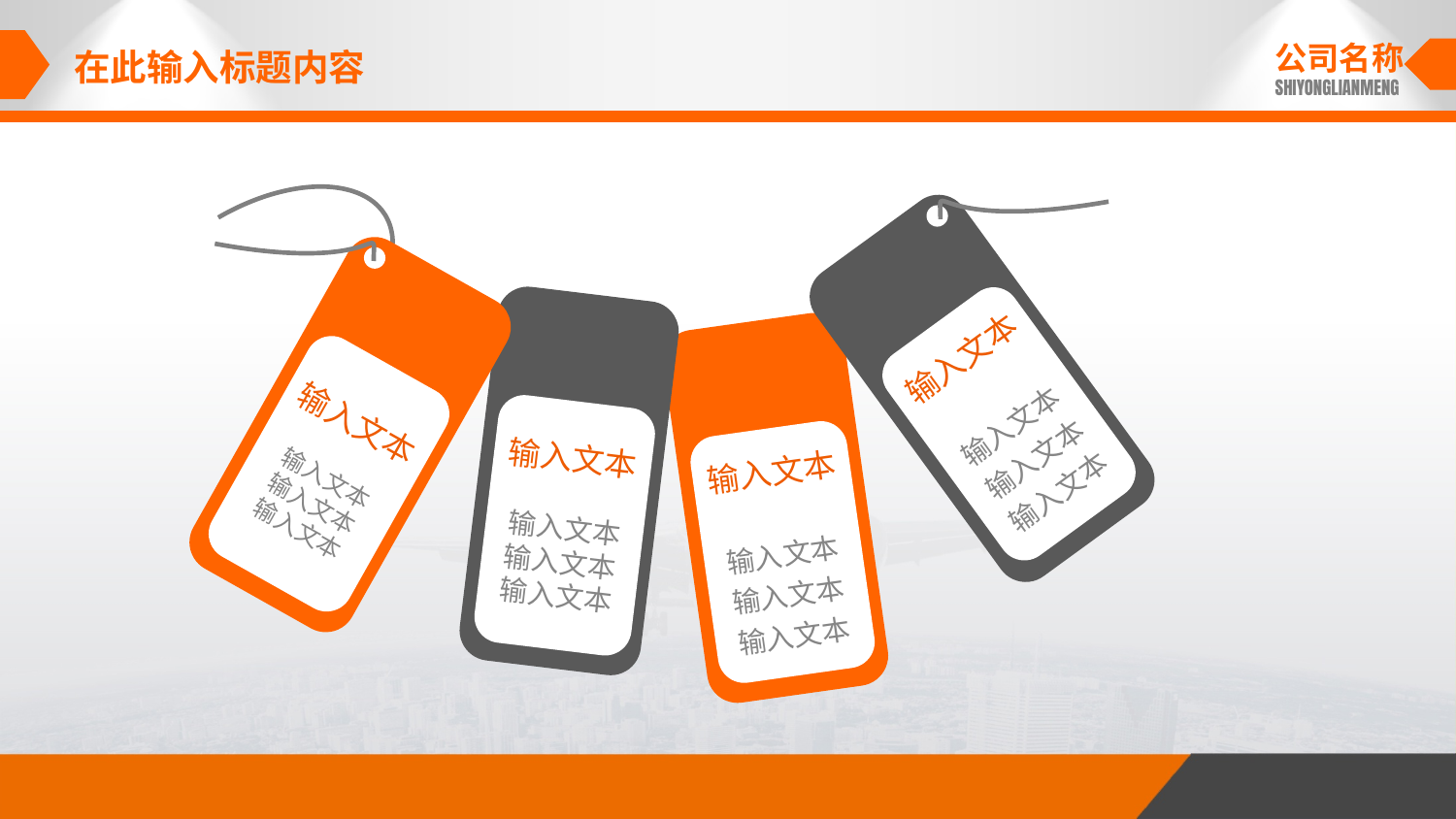

公司名称
SHIYONGLIANMENG

在此输入标题内容

输入文本

输入文本
输入文本
输入文本

输入文本

输入文本
输入文本
输入文本

输入文本

输入文本
输入文本
输入文本

输入文本

输入文本
输入文本
输入文本